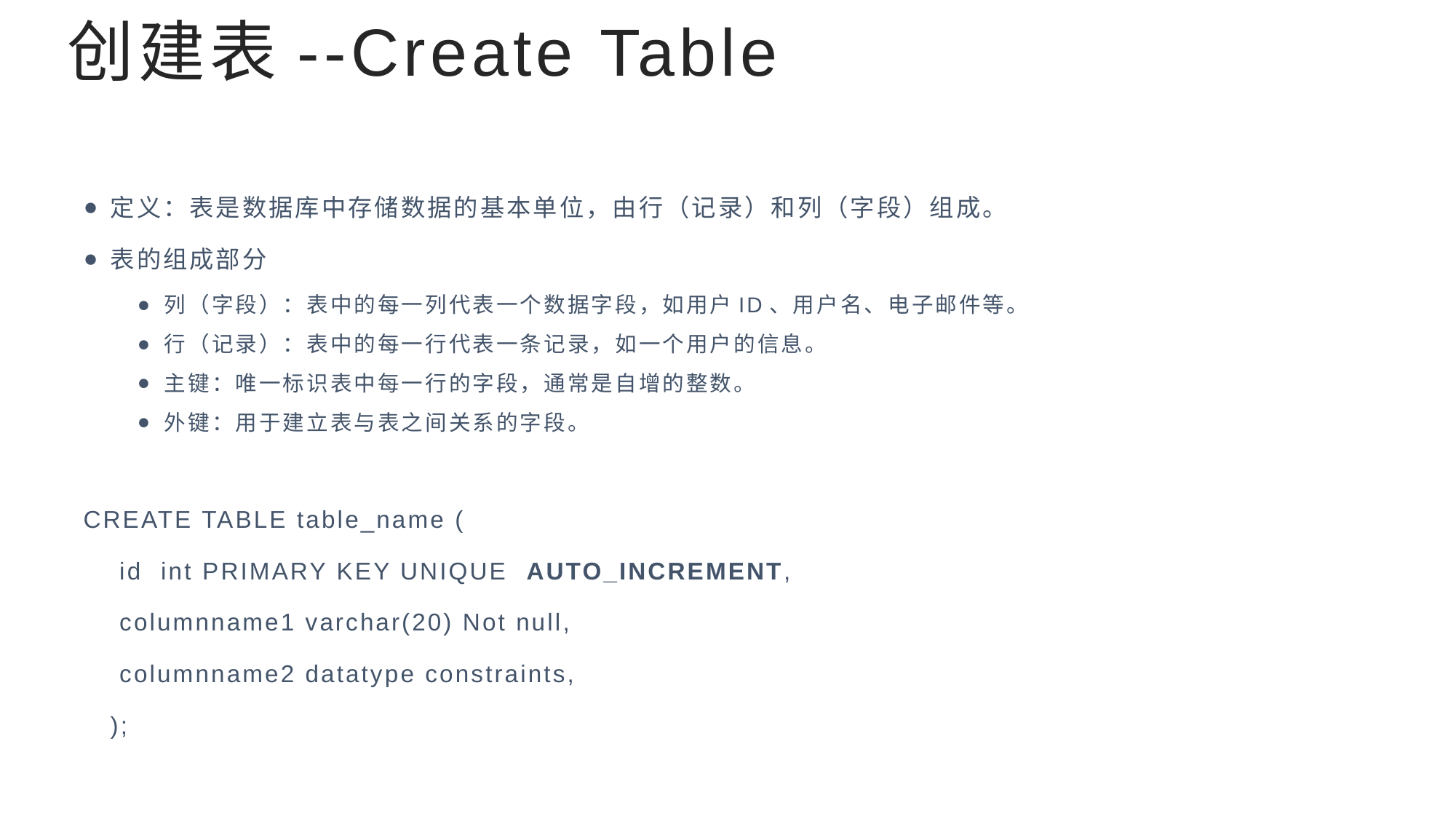

# 创建表--Create Table
定义：表是数据库中存储数据的基本单位，由行（记录）和列（字段）组成。
表的组成部分
列（字段）：表中的每一列代表一个数据字段，如用户ID、用户名、电子邮件等。
行（记录）：表中的每一行代表一条记录，如一个用户的信息。
主键：唯一标识表中每一行的字段，通常是自增的整数。
外键：用于建立表与表之间关系的字段。

CREATE TABLE table_name (
    id  int PRIMARY KEY UNIQUE  AUTO_INCREMENT,
    columnname1 varchar(20) Not null,
    columnname2 datatype constraints,
   );